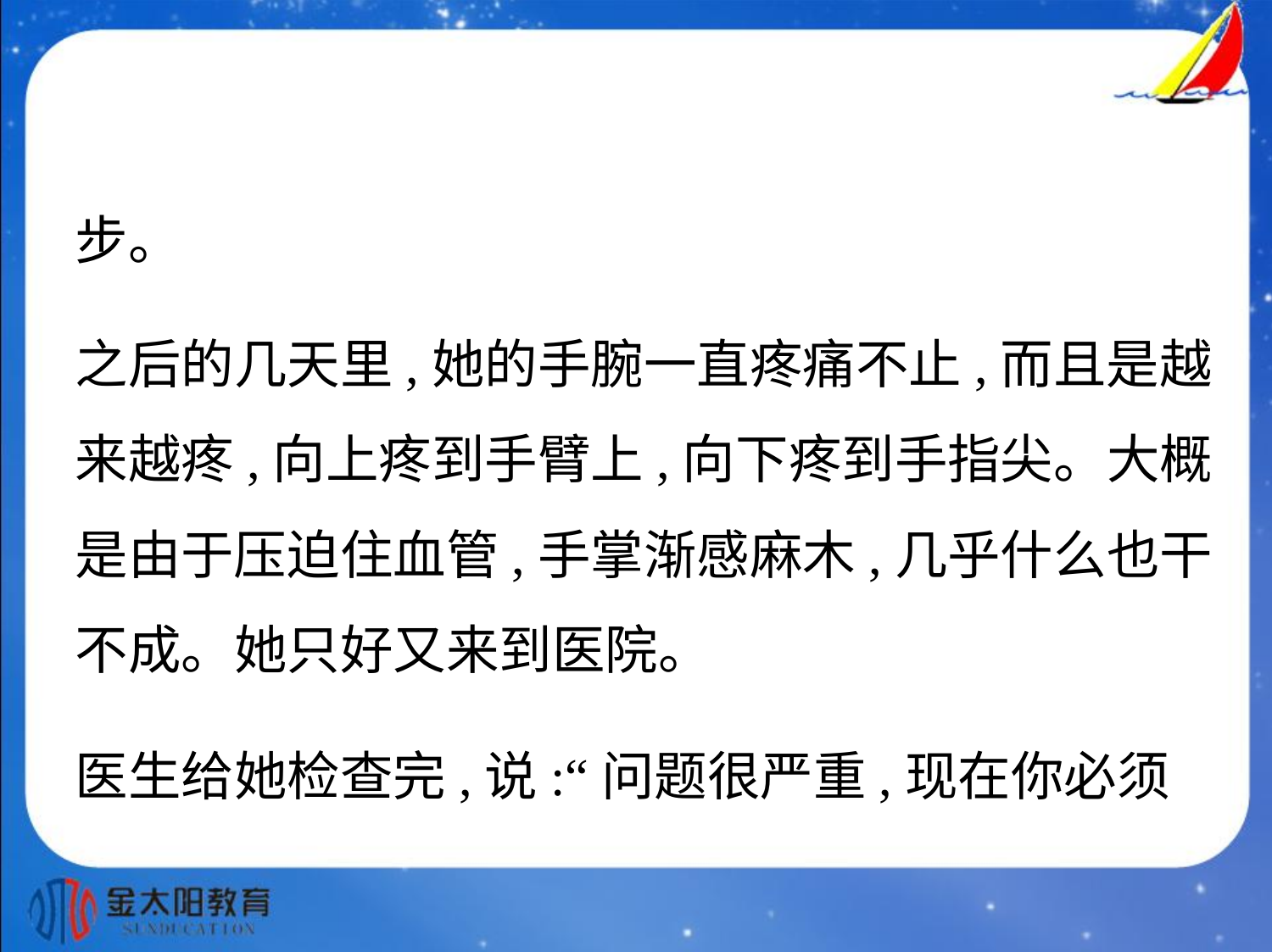

步。
之后的几天里,她的手腕一直疼痛不止,而且是越
来越疼,向上疼到手臂上,向下疼到手指尖。大概
是由于压迫住血管,手掌渐感麻木,几乎什么也干
不成。她只好又来到医院。
医生给她检查完,说:“问题很严重,现在你必须